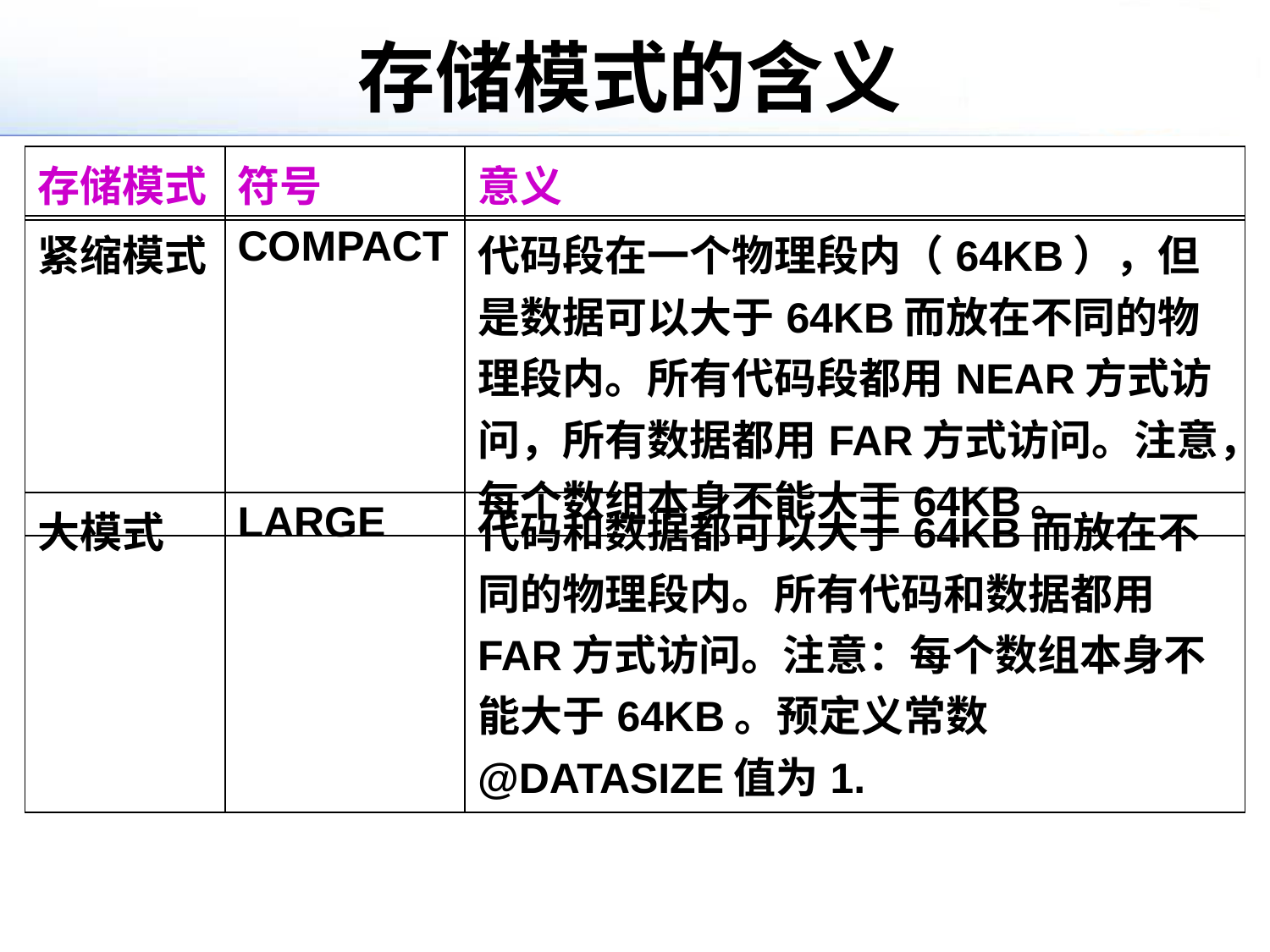

# 存储模式的含义
| 存储模式 | 符号 | 意义 |
| --- | --- | --- |
| 紧缩模式 | COMPACT | 代码段在一个物理段内（64KB），但是数据可以大于64KB而放在不同的物理段内。所有代码段都用NEAR方式访问，所有数据都用FAR方式访问。注意，每个数组本身不能大于64KB。 |
| --- | --- | --- |
| 大模式 | LARGE | 代码和数据都可以大于64KB而放在不同的物理段内。所有代码和数据都用FAR方式访问。注意：每个数组本身不能大于64KB。预定义常数@DATASIZE值为1. |
| --- | --- | --- |